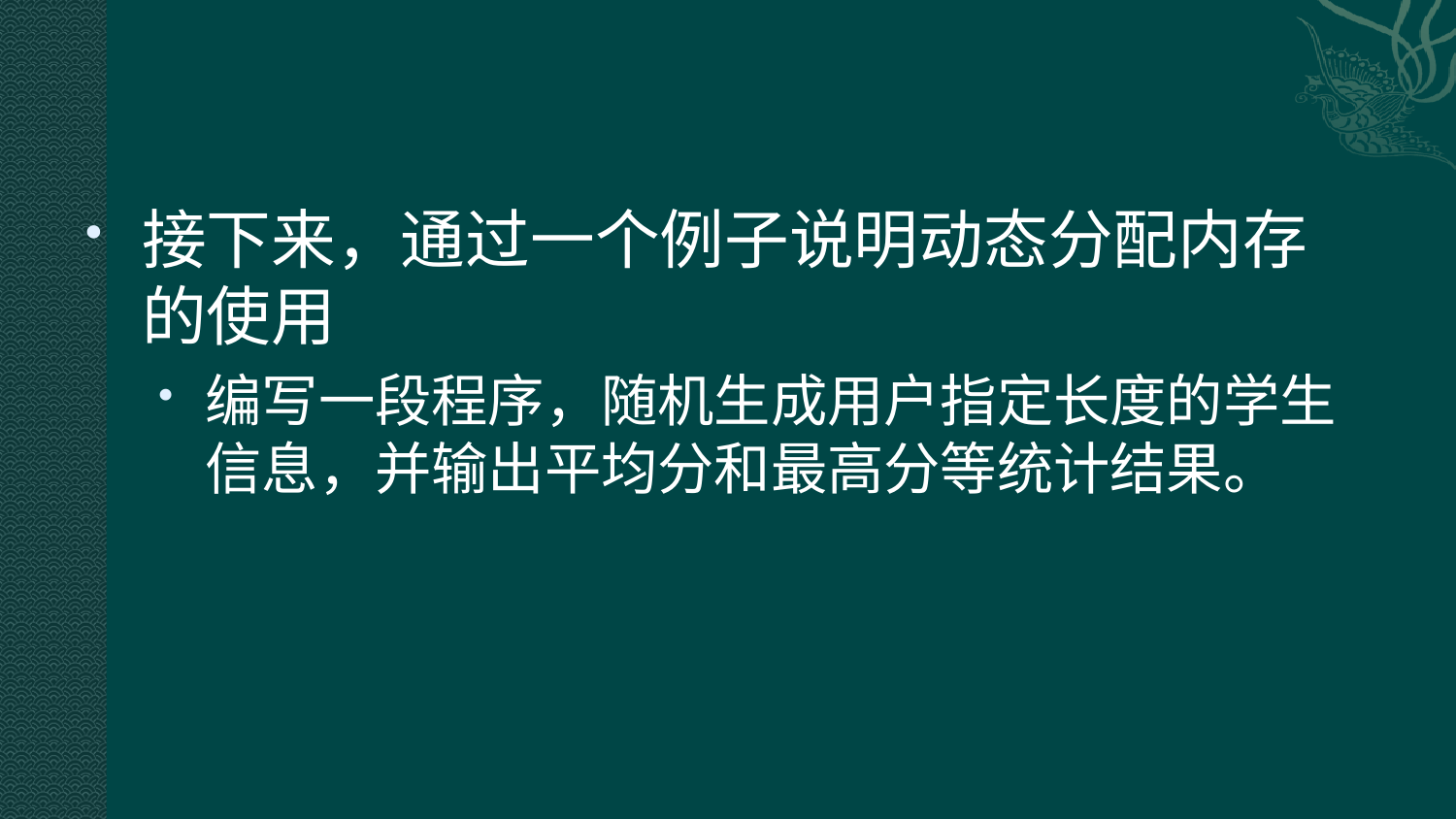

#
接下来，通过一个例子说明动态分配内存的使用
编写一段程序，随机生成用户指定长度的学生信息，并输出平均分和最高分等统计结果。